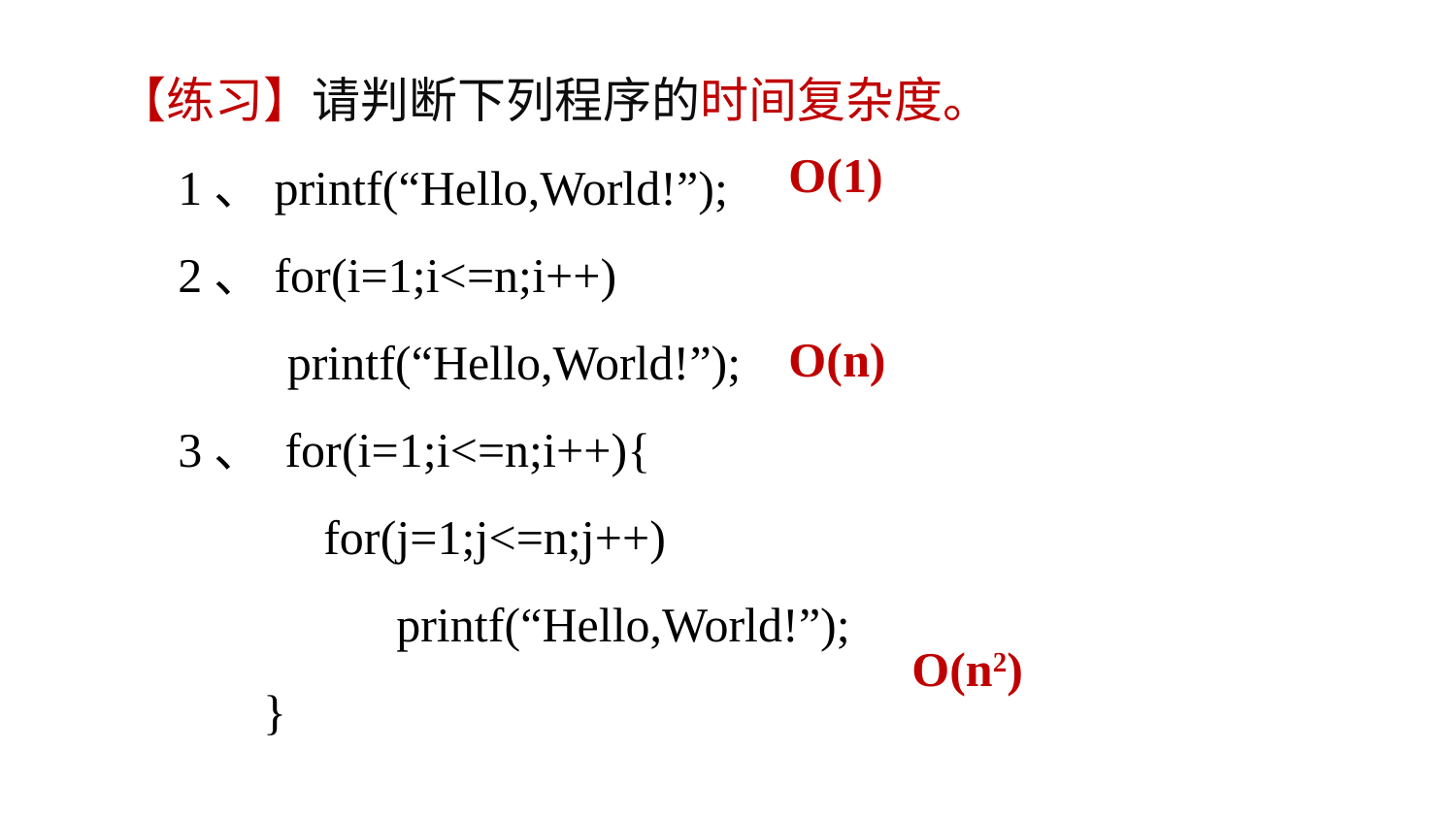

【练习】请判断下列程序的时间复杂度。
     1、printf(“Hello,World!”);
     2、for(i=1;i<=n;i++)
              printf(“Hello,World!”);
     3、 for(i=1;i<=n;i++){
                 for(j=1;j<=n;j++)
 	           printf(“Hello,World!”);
            }
O(1)
O(n)
O(n2)